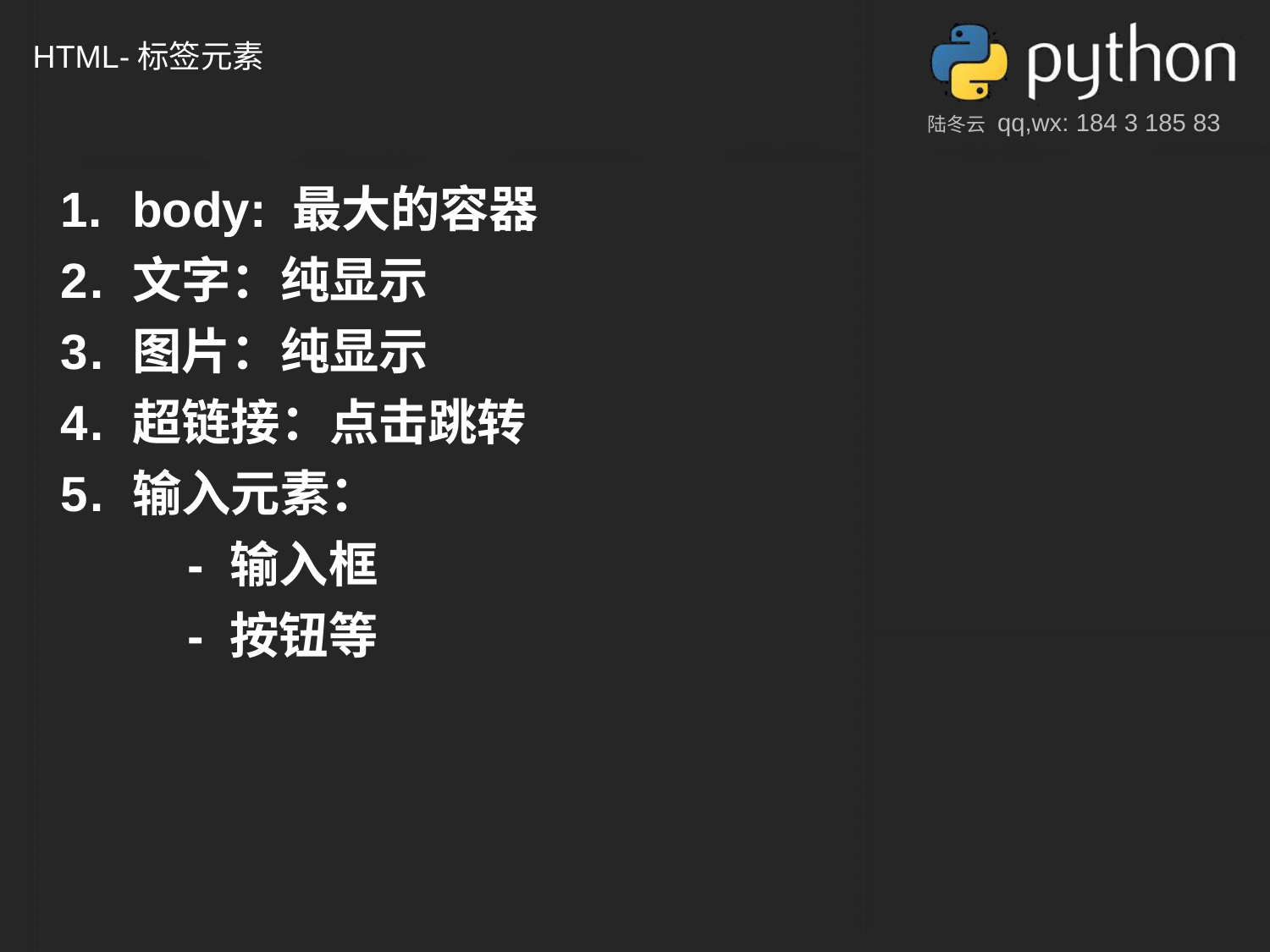

HTML-标签元素
body: 最大的容器
文字：纯显示
图片：纯显示
超链接：点击跳转
输入元素：
	- 输入框
	- 按钮等